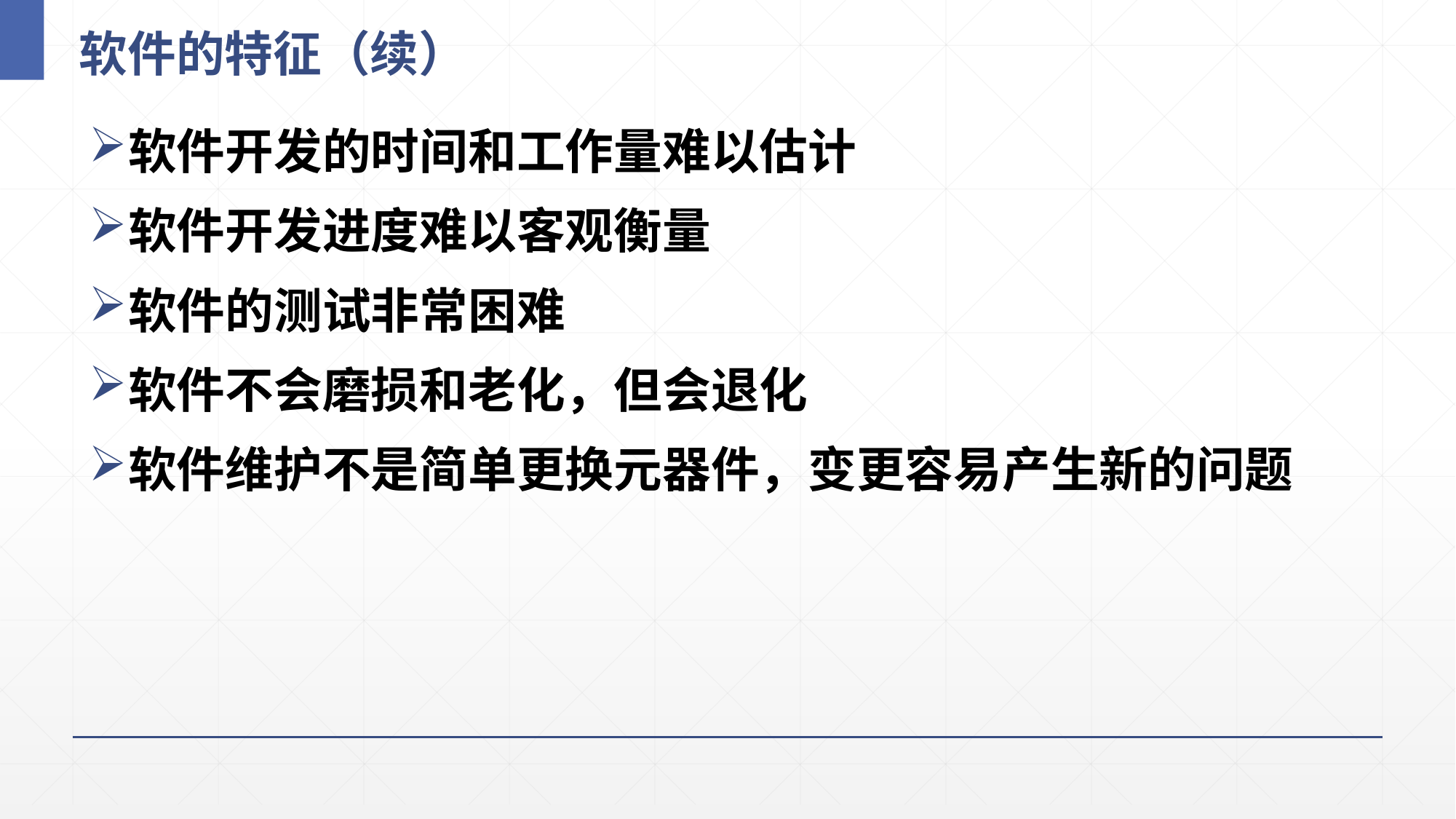

# 软件的特征（续）
软件开发的时间和工作量难以估计
软件开发进度难以客观衡量
软件的测试非常困难
软件不会磨损和老化，但会退化
软件维护不是简单更换元器件，变更容易产生新的问题